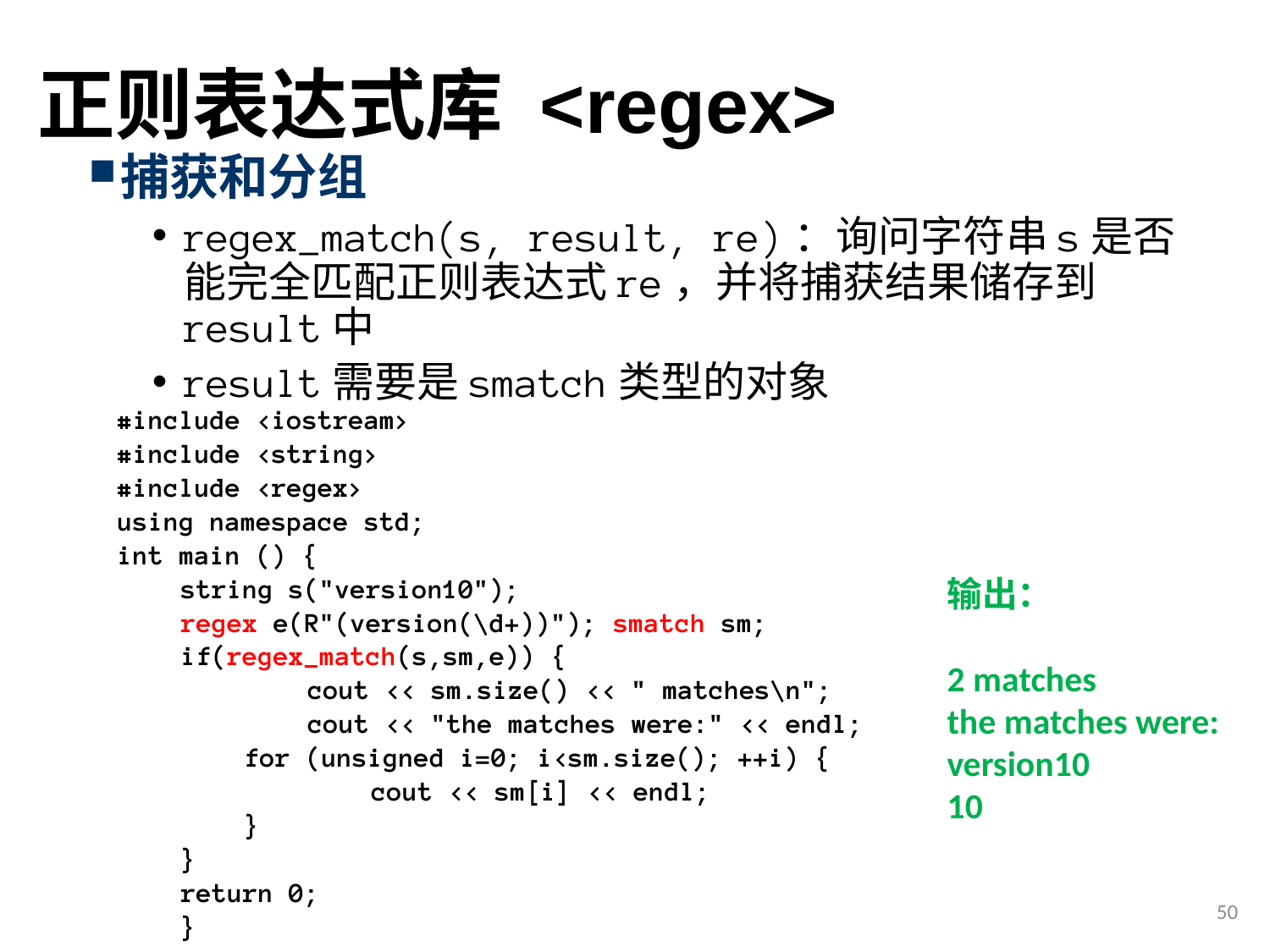

# 正则表达式库 <regex>
捕获和分组
regex_match(s, result, re)：询问字符串s是否能完全匹配正则表达式re，并将捕获结果储存到result中
result需要是smatch类型的对象

#include <iostream>
#include <string>
#include <regex>
using namespace std;
int main () {
string s("version10");
regex e(R"(version(\d+))"); smatch sm;
if(regex_match(s,sm,e)) {
	cout << sm.size() << " matches\n";
	cout << "the matches were:" << endl;
for (unsigned i=0; i<sm.size(); ++i) {
	cout << sm[i] << endl;
}
}
return 0;
}
输出：

2 matches
the matches were:
version10
10
50